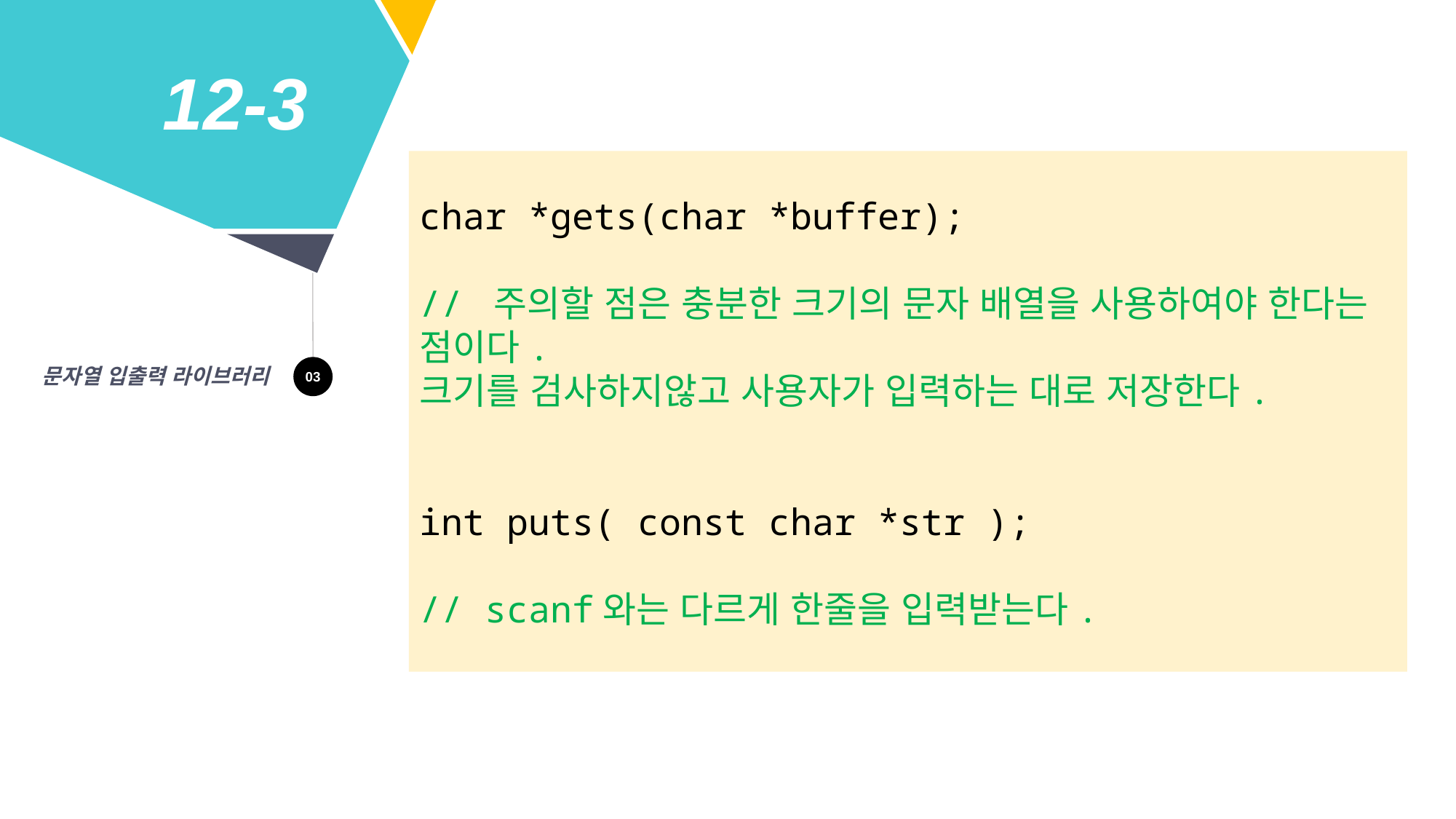

12-3
char *gets(char *buffer);

// 주의할 점은 충분한 크기의 문자 배열을 사용하여야 한다는 점이다.
크기를 검사하지않고 사용자가 입력하는 대로 저장한다.

int puts( const char *str );

// scanf와는 다르게 한줄을 입력받는다.
03
문자열 입출력 라이브러리